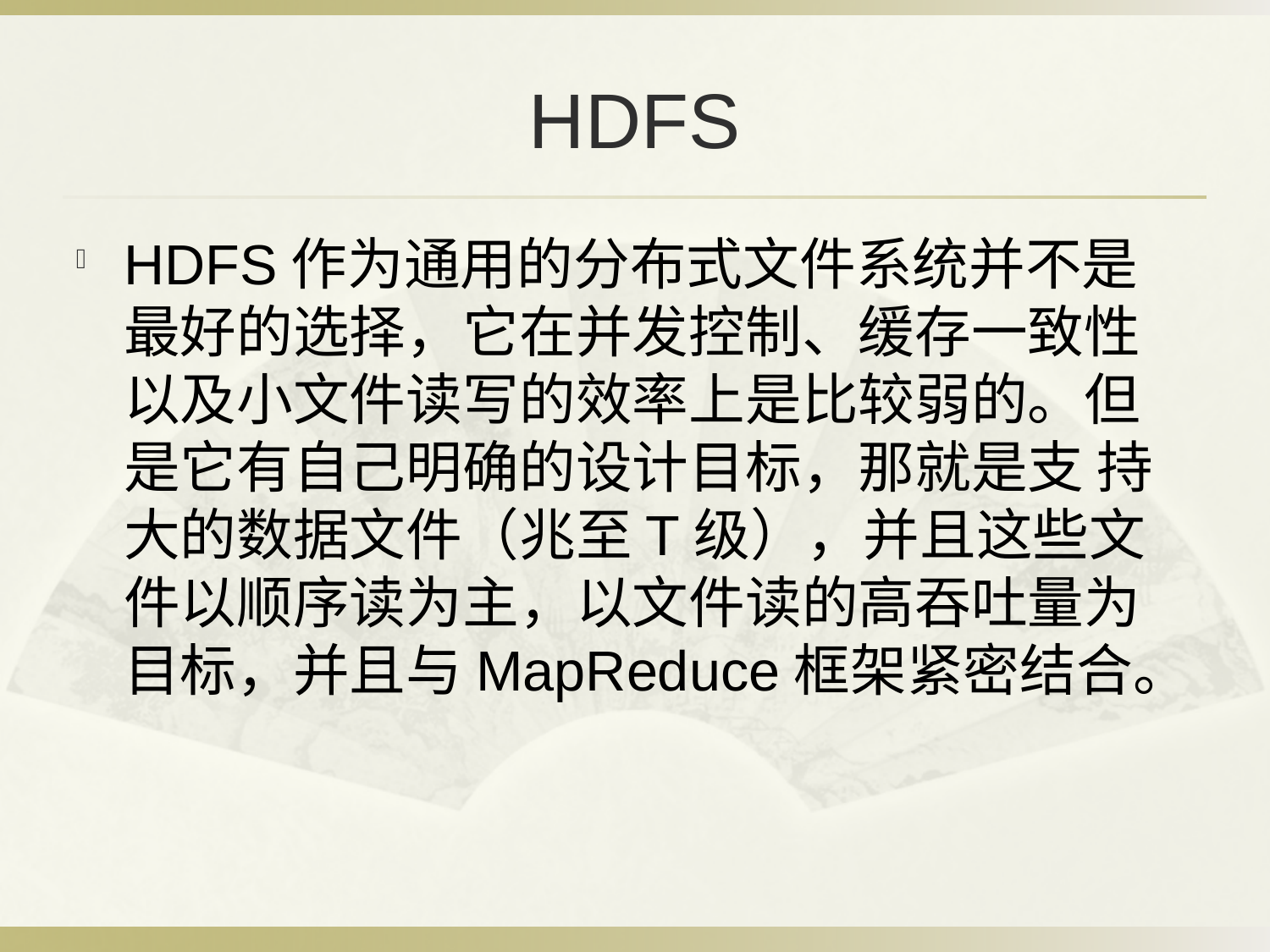

# HDFS
HDFS作为通用的分布式文件系统并不是最好的选择，它在并发控制、缓存一致性以及小文件读写的效率上是比较弱的。但是它有自己明确的设计目标，那就是支 持大的数据文件（兆至T级），并且这些文件以顺序读为主，以文件读的高吞吐量为目标，并且与MapReduce框架紧密结合。